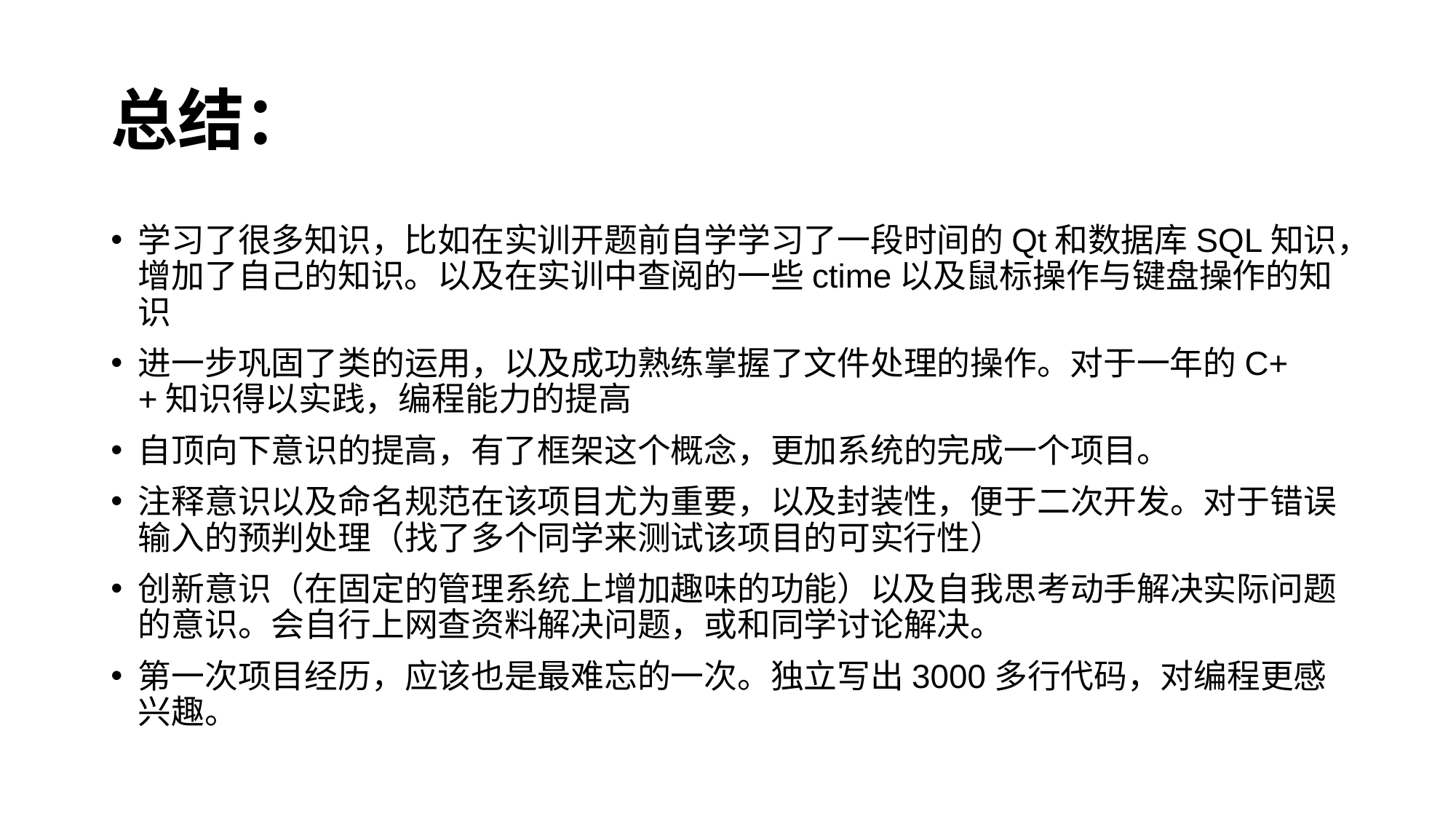

# 总结：
学习了很多知识，比如在实训开题前自学学习了一段时间的Qt和数据库SQL知识，增加了自己的知识。以及在实训中查阅的一些ctime以及鼠标操作与键盘操作的知识
进一步巩固了类的运用，以及成功熟练掌握了文件处理的操作。对于一年的C++知识得以实践，编程能力的提高
自顶向下意识的提高，有了框架这个概念，更加系统的完成一个项目。
注释意识以及命名规范在该项目尤为重要，以及封装性，便于二次开发。对于错误输入的预判处理（找了多个同学来测试该项目的可实行性）
创新意识（在固定的管理系统上增加趣味的功能）以及自我思考动手解决实际问题的意识。会自行上网查资料解决问题，或和同学讨论解决。
第一次项目经历，应该也是最难忘的一次。独立写出3000多行代码，对编程更感兴趣。